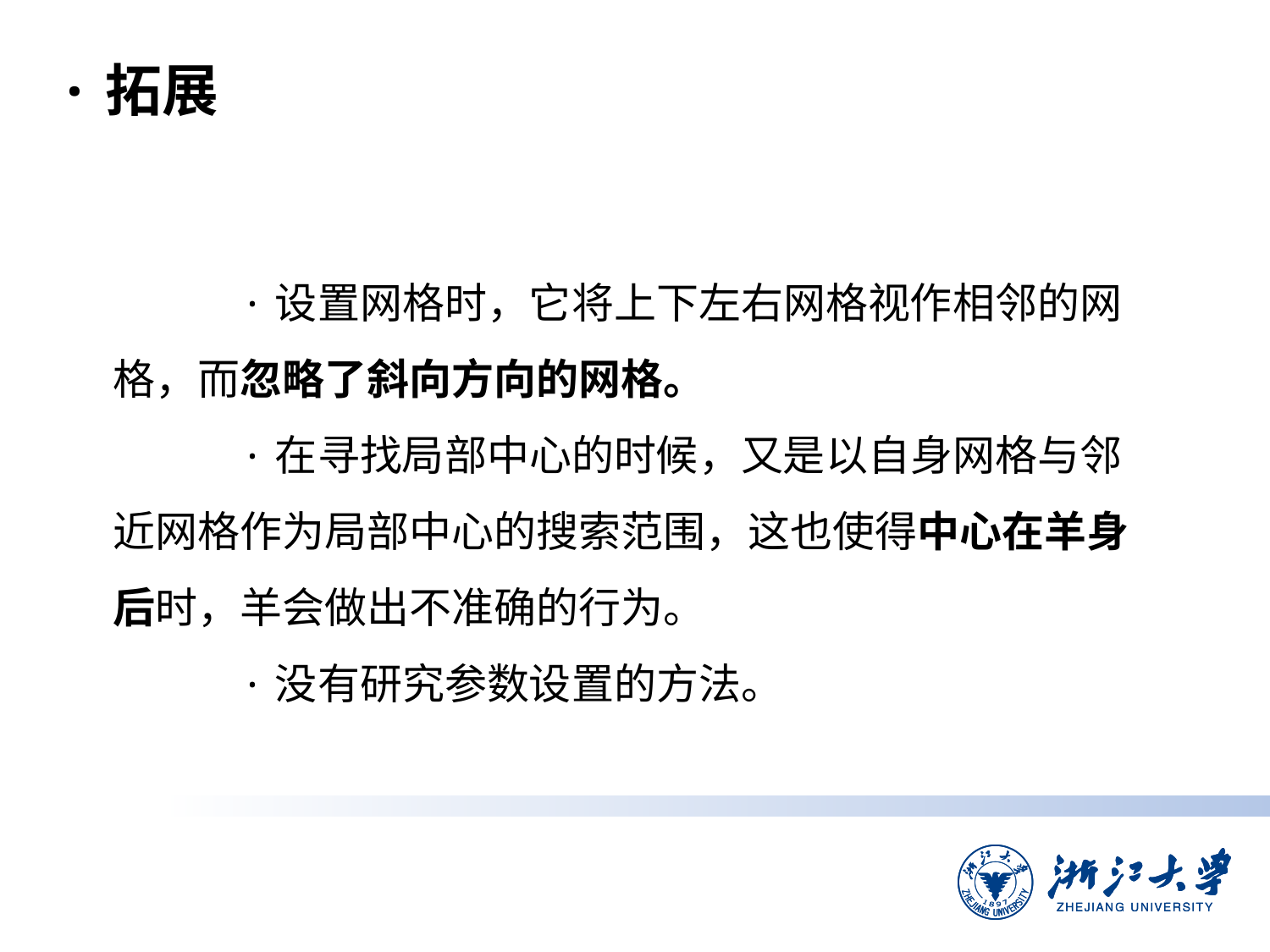

·拓展
	·设置网格时，它将上下左右网格视作相邻的网格，而忽略了斜向方向的网格。
	·在寻找局部中心的时候，又是以自身网格与邻近网格作为局部中心的搜索范围，这也使得中心在羊身后时，羊会做出不准确的行为。
	·没有研究参数设置的方法。